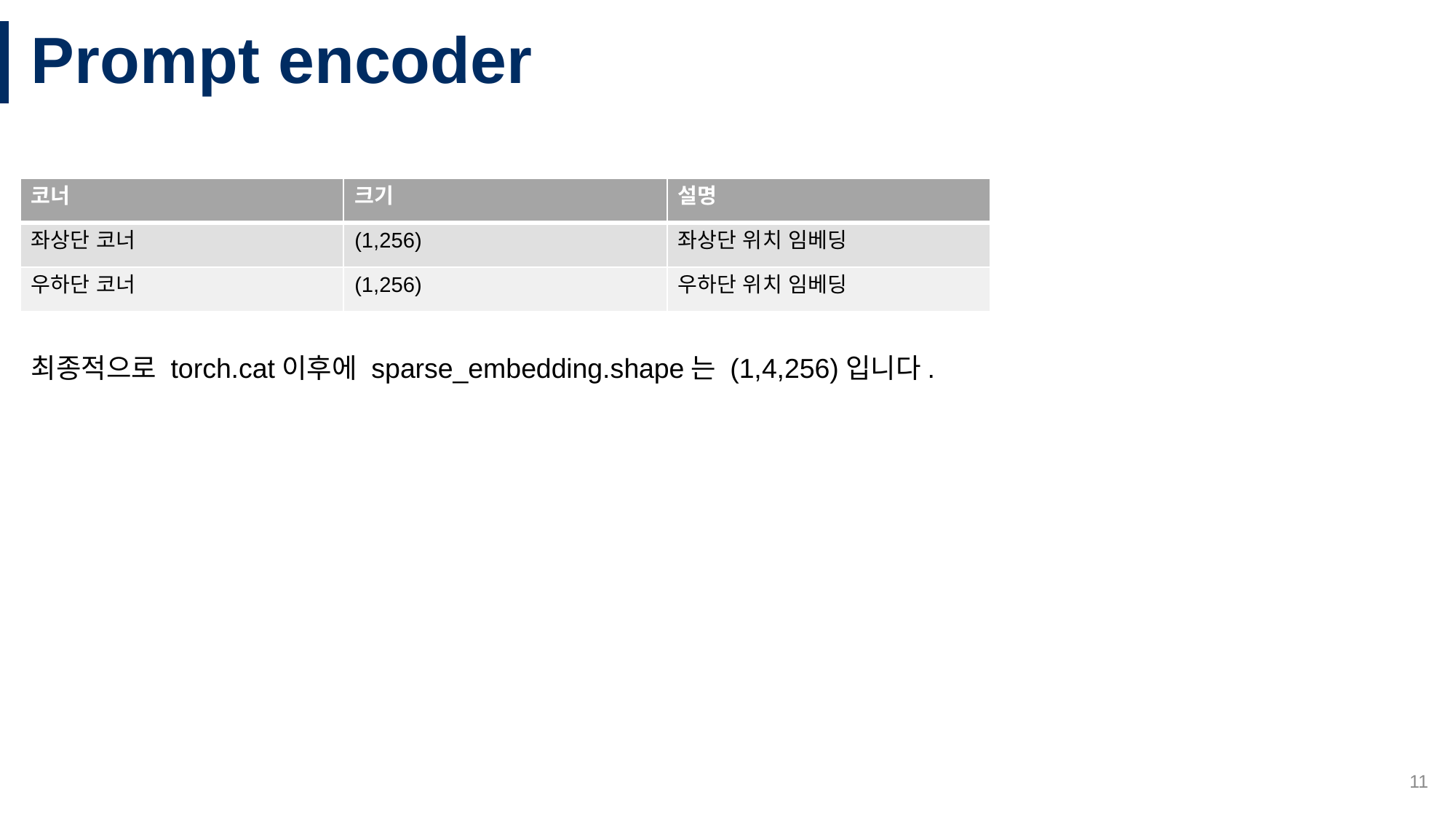

# Prompt encoder
| 코너 | 크기 | 설명 |
| --- | --- | --- |
| 좌상단 코너 | (1,256) | 좌상단 위치 임베딩 |
| 우하단 코너 | (1,256) | 우하단 위치 임베딩 |
최종적으로 torch.cat이후에 sparse_embedding.shape는 (1,4,256)입니다.
11